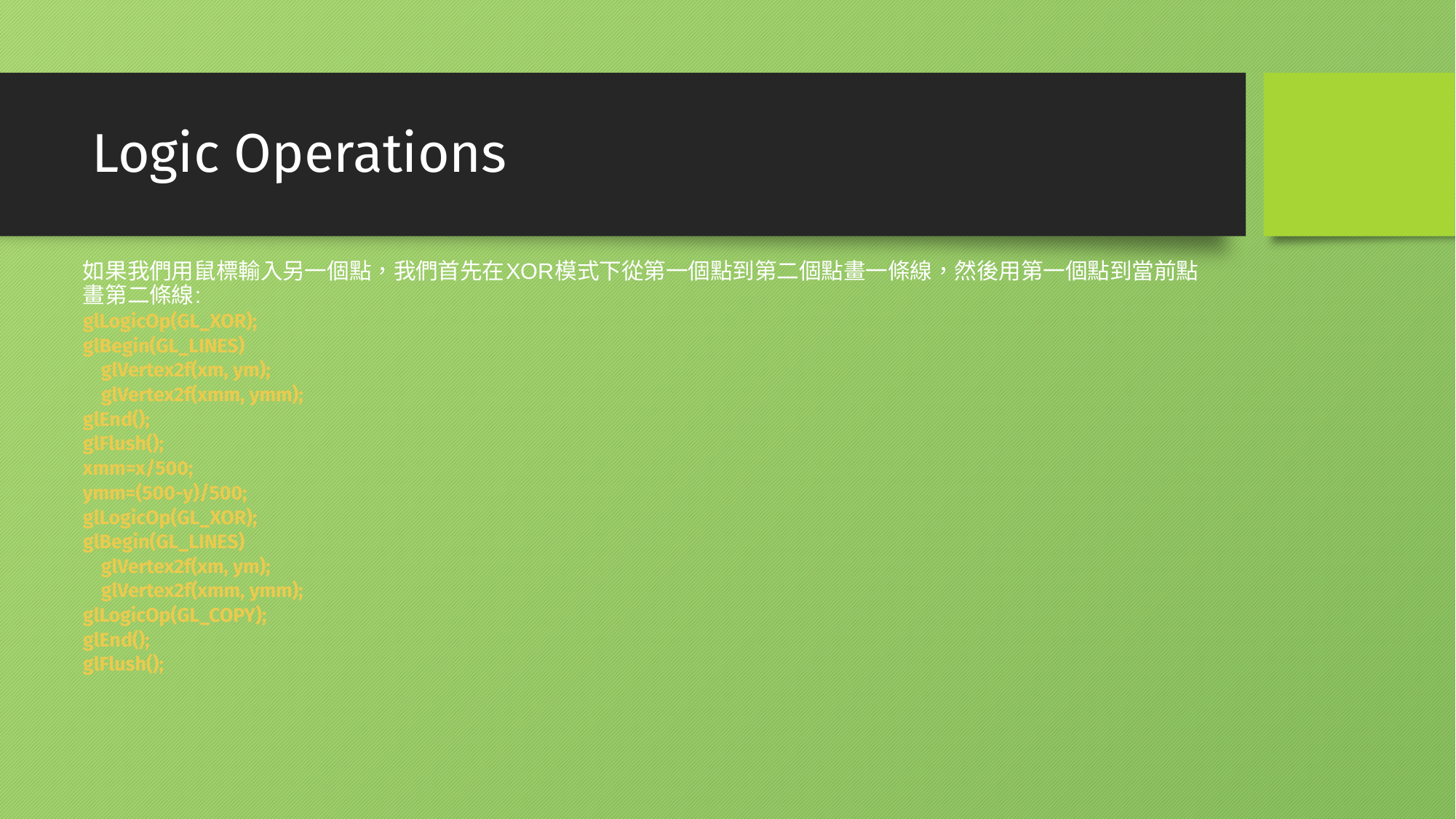

# Logic Operations
如果我們用鼠標輸入另一個點，我們首先在XOR模式下從第一個點到第二個點畫一條線，然後用第一個點到當前點畫第二條線:
glLogicOp(GL_XOR);
glBegin(GL_LINES)
    glVertex2f(xm, ym);
    glVertex2f(xmm, ymm);
glEnd();
glFlush();
xmm=x/500;
ymm=(500-y)/500;
glLogicOp(GL_XOR);
glBegin(GL_LINES)
    glVertex2f(xm, ym);
    glVertex2f(xmm, ymm);
glLogicOp(GL_COPY);
glEnd();
glFlush();